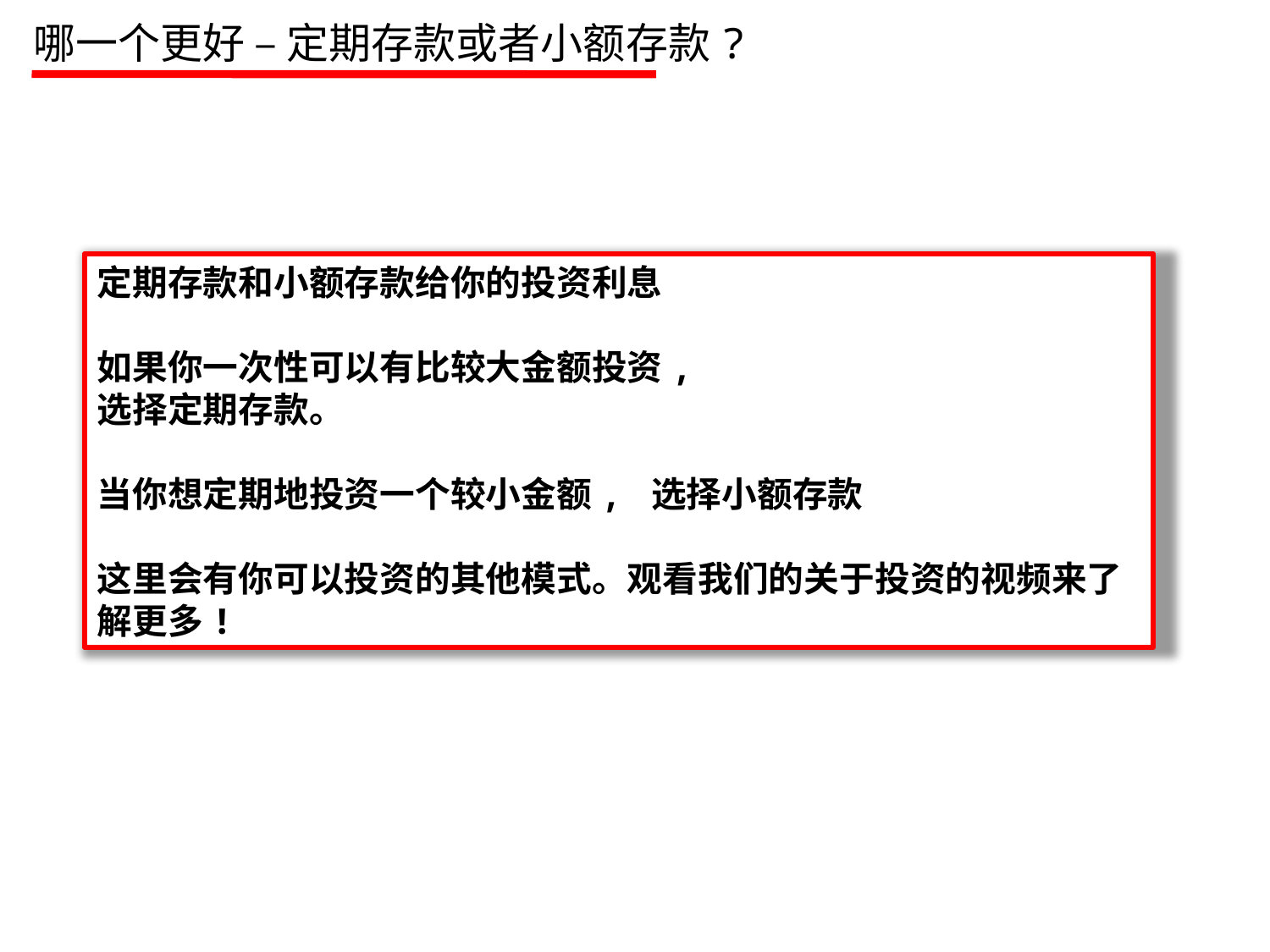

哪一个更好 – 定期存款或者小额存款?
定期存款和小额存款给你的投资利息

如果你一次性可以有比较大金额投资,
选择定期存款。

当你想定期地投资一个较小金额, 选择小额存款

这里会有你可以投资的其他模式。观看我们的关于投资的视频来了解更多!